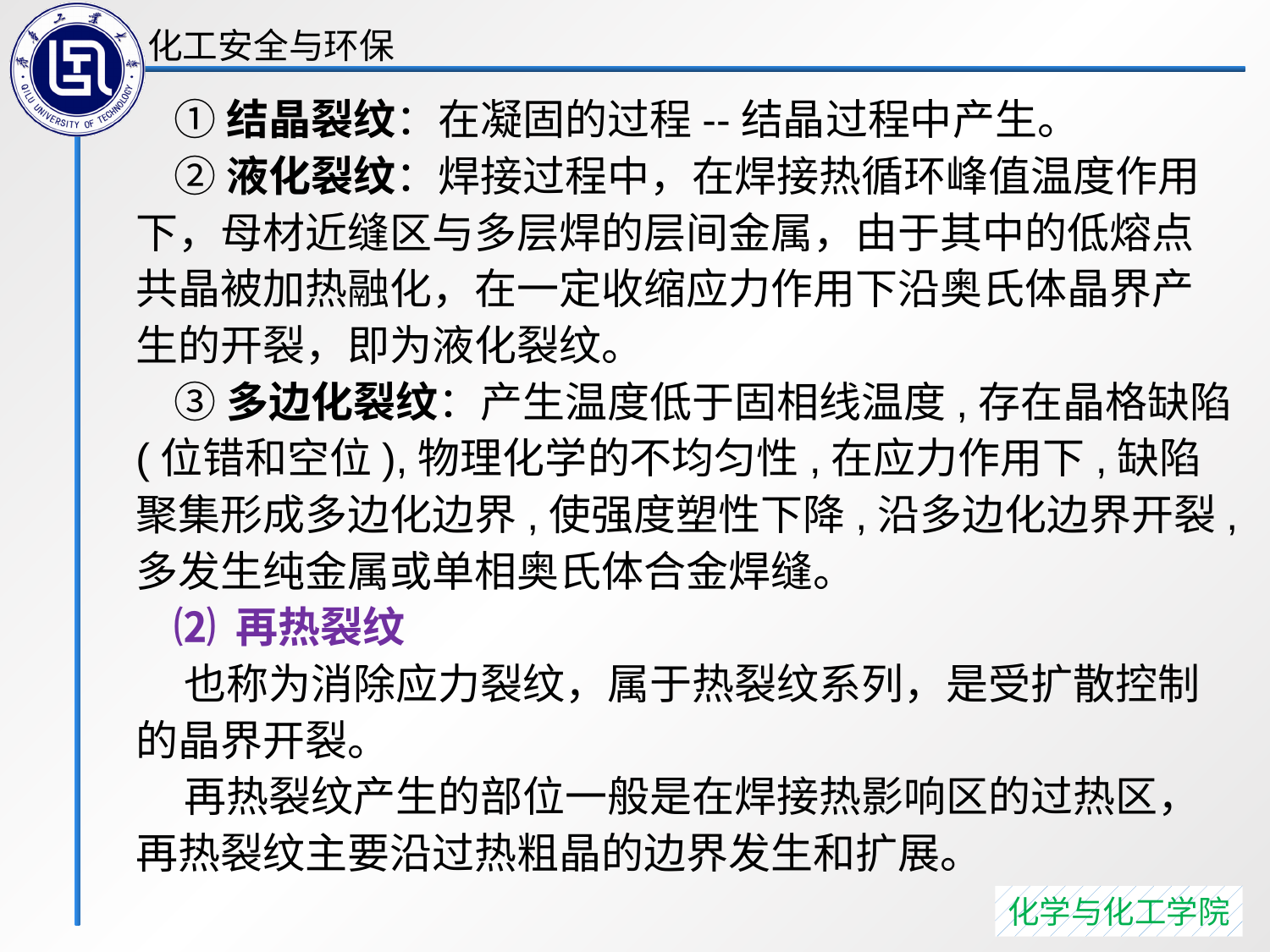

①结晶裂纹：在凝固的过程--结晶过程中产生。
    ②液化裂纹：焊接过程中，在焊接热循环峰值温度作用下，母材近缝区与多层焊的层间金属，由于其中的低熔点共晶被加热融化，在一定收缩应力作用下沿奥氏体晶界产生的开裂，即为液化裂纹。
    ③多边化裂纹：产生温度低于固相线温度,存在晶格缺陷(位错和空位),物理化学的不均匀性,在应力作用下,缺陷聚集形成多边化边界,使强度塑性下降,沿多边化边界开裂,多发生纯金属或单相奥氏体合金焊缝。
    ⑵ 再热裂纹
    也称为消除应力裂纹，属于热裂纹系列，是受扩散控制的晶界开裂。
    再热裂纹产生的部位一般是在焊接热影响区的过热区，再热裂纹主要沿过热粗晶的边界发生和扩展。